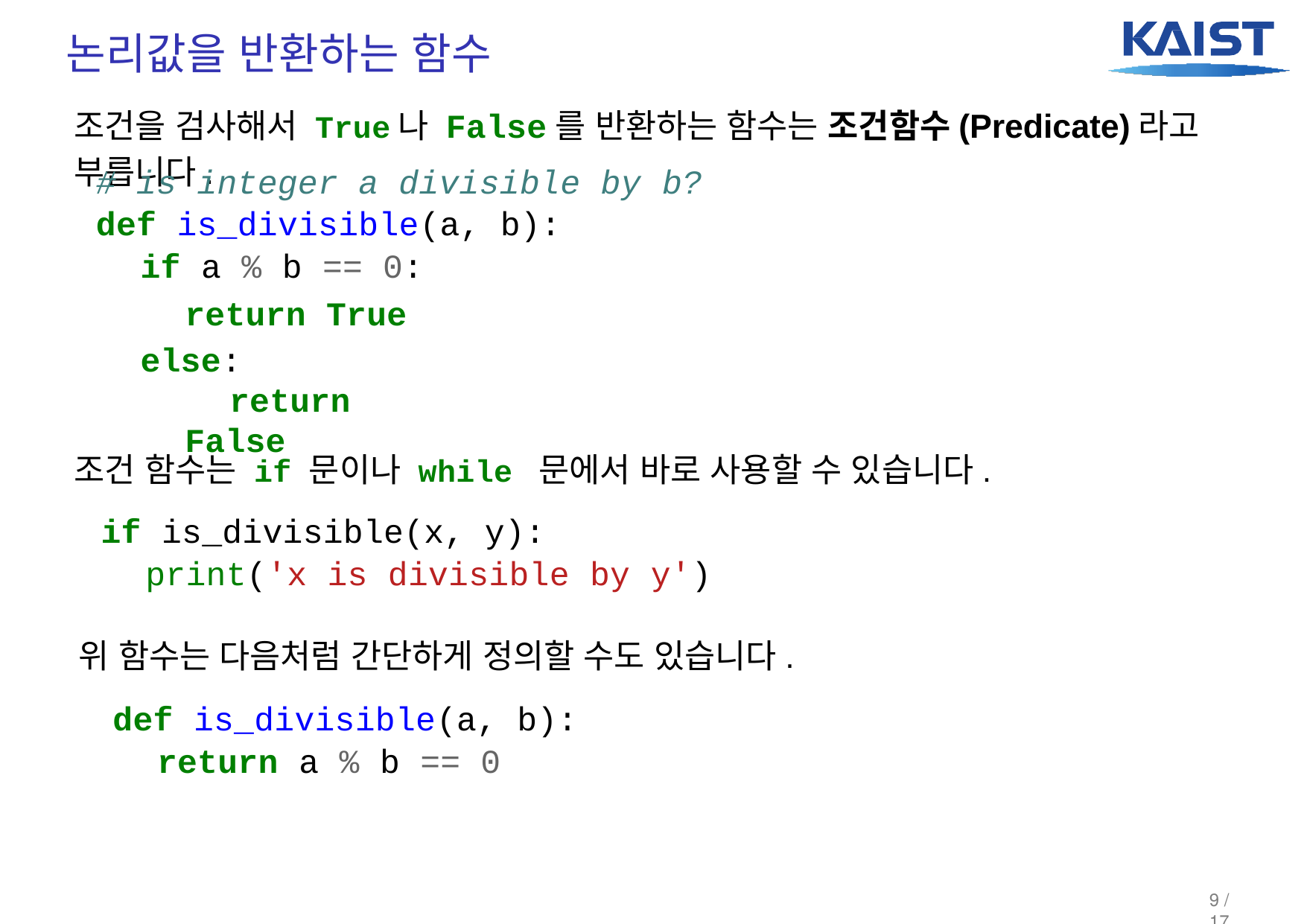

# 논리값을 반환하는 함수

조건을 검사해서 True나 False를 반환하는 함수는 조건함수(Predicate)라고 부릅니다.
# is integer a divisible by b?
def is_divisible(a, b):
if a % b == 0:
return True  else:
return False
조건 함수는 if 문이나 while 문에서 바로 사용할 수 있습니다.
if is_divisible(x, y):
print('x is divisible by y')
위 함수는 다음처럼 간단하게 정의할 수도 있습니다.
def is_divisible(a, b):
return a % b == 0
9 / 17